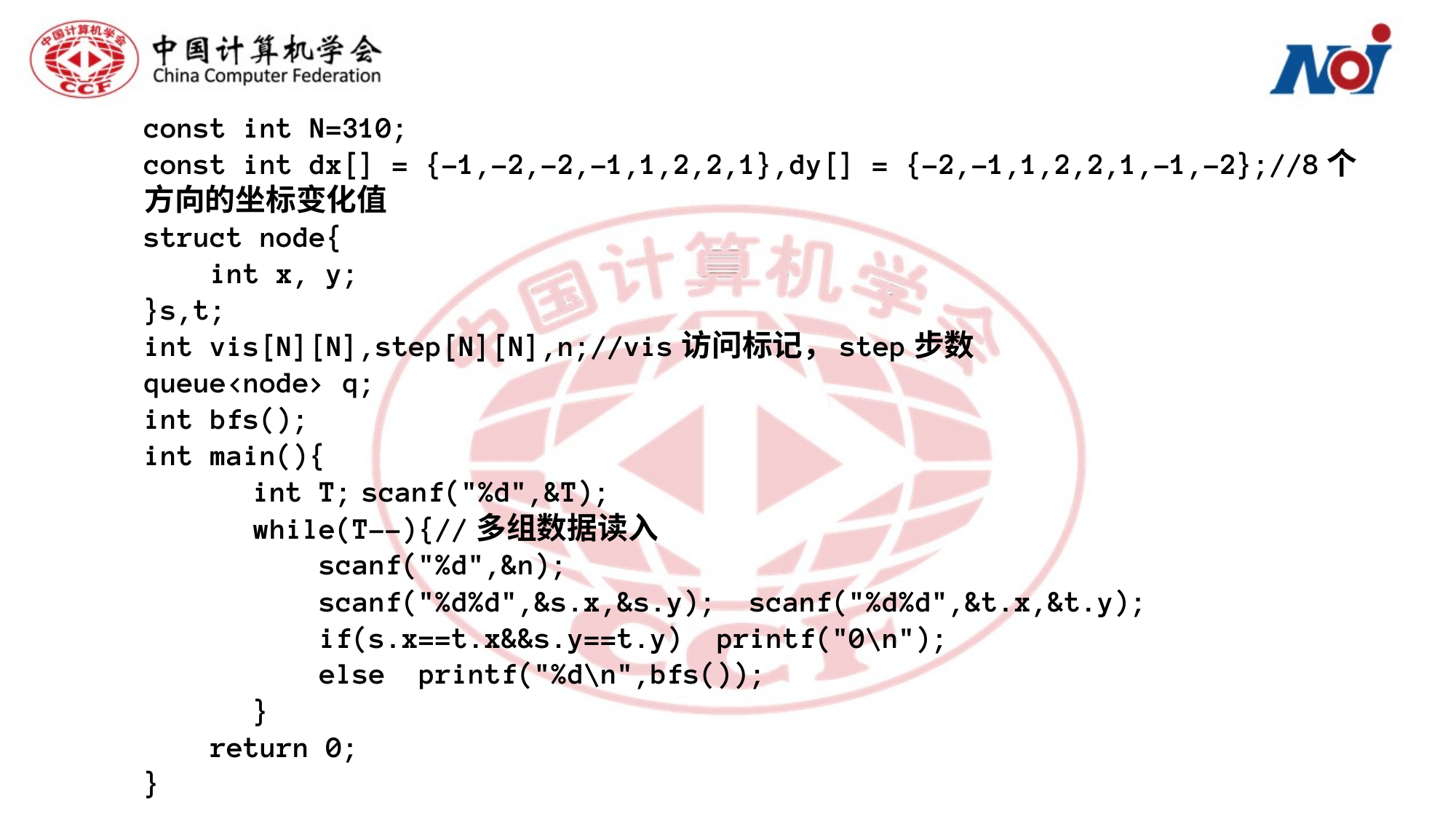

const int N=310;
const int dx[] = {-1,-2,-2,-1,1,2,2,1},dy[] = {-2,-1,1,2,2,1,-1,-2};//8个方向的坐标变化值
struct node{
    int x, y;
}s,t;
int vis[N][N],step[N][N],n;//vis访问标记，step步数
queue<node> q;
int bfs();
int main(){
	int T;	scanf("%d",&T);
	while(T--){//多组数据读入
	    scanf("%d",&n);
    	    scanf("%d%d",&s.x,&s.y);  scanf("%d%d",&t.x,&t.y);
    	    if(s.x==t.x&&s.y==t.y)  printf("0\n");
    	    else  printf("%d\n",bfs());
	}
    return 0;
}